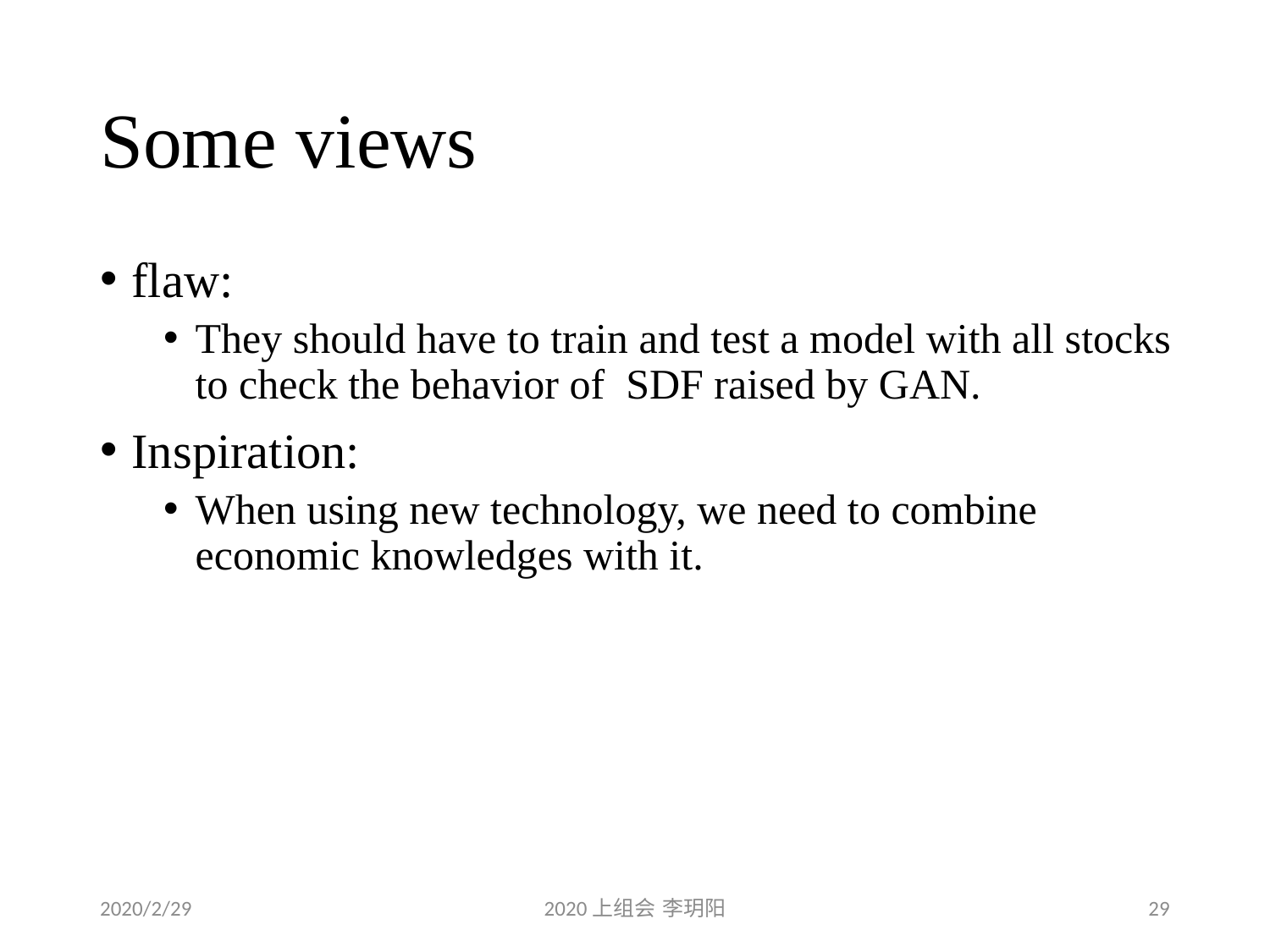

# Some views
flaw:
They should have to train and test a model with all stocks to check the behavior of  SDF raised by GAN.
Inspiration:
When using new technology, we need to combine economic knowledges with it.

2020/2/29
2020上组会 李玥阳
29